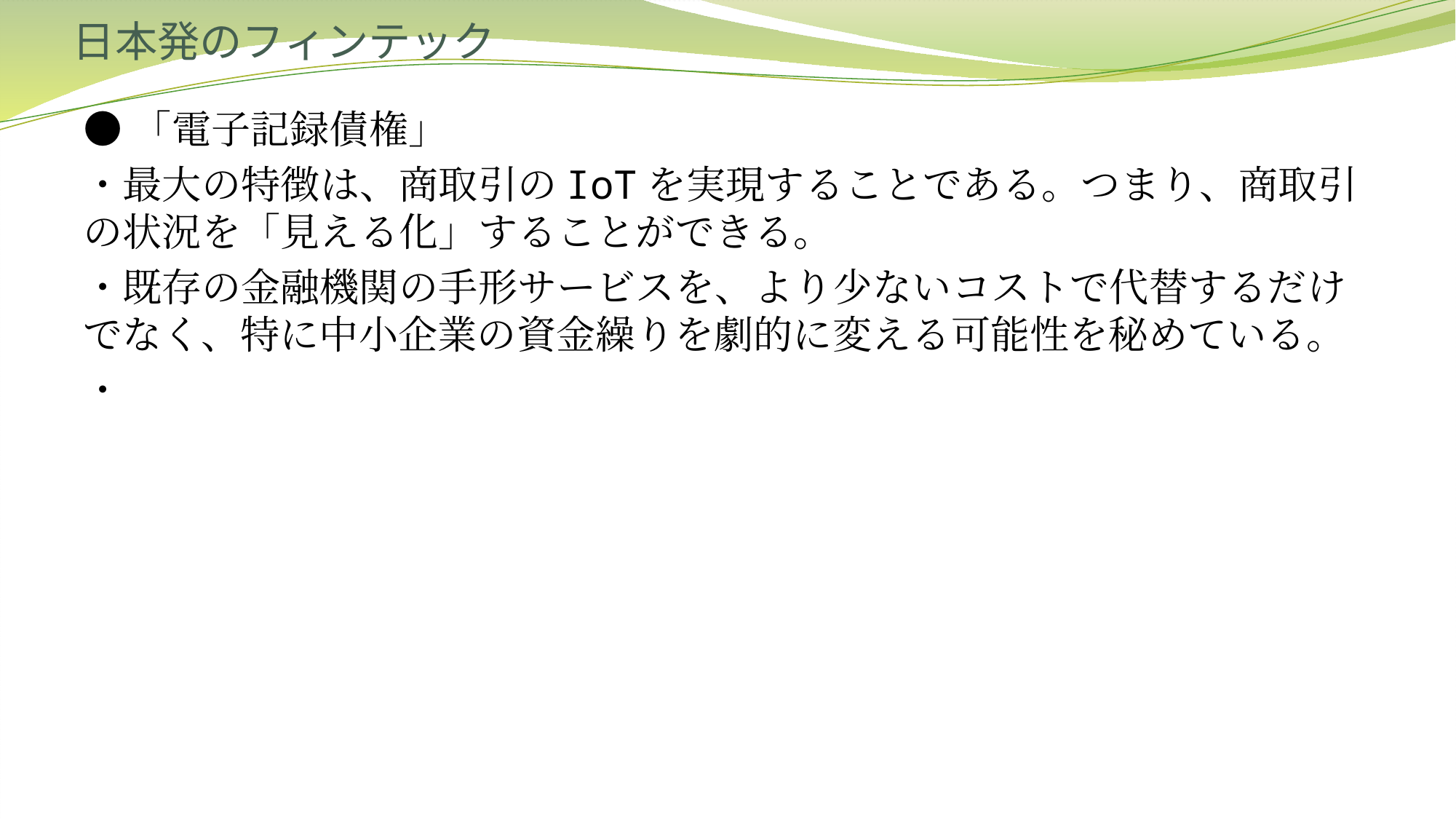

# 日本発のフィンテック
●「電子記録債権」
・最大の特徴は、商取引のIoTを実現することである。つまり、商取引の状況を「見える化」することができる。
・既存の金融機関の手形サービスを、より少ないコストで代替するだけでなく、特に中小企業の資金繰りを劇的に変える可能性を秘めている。
・